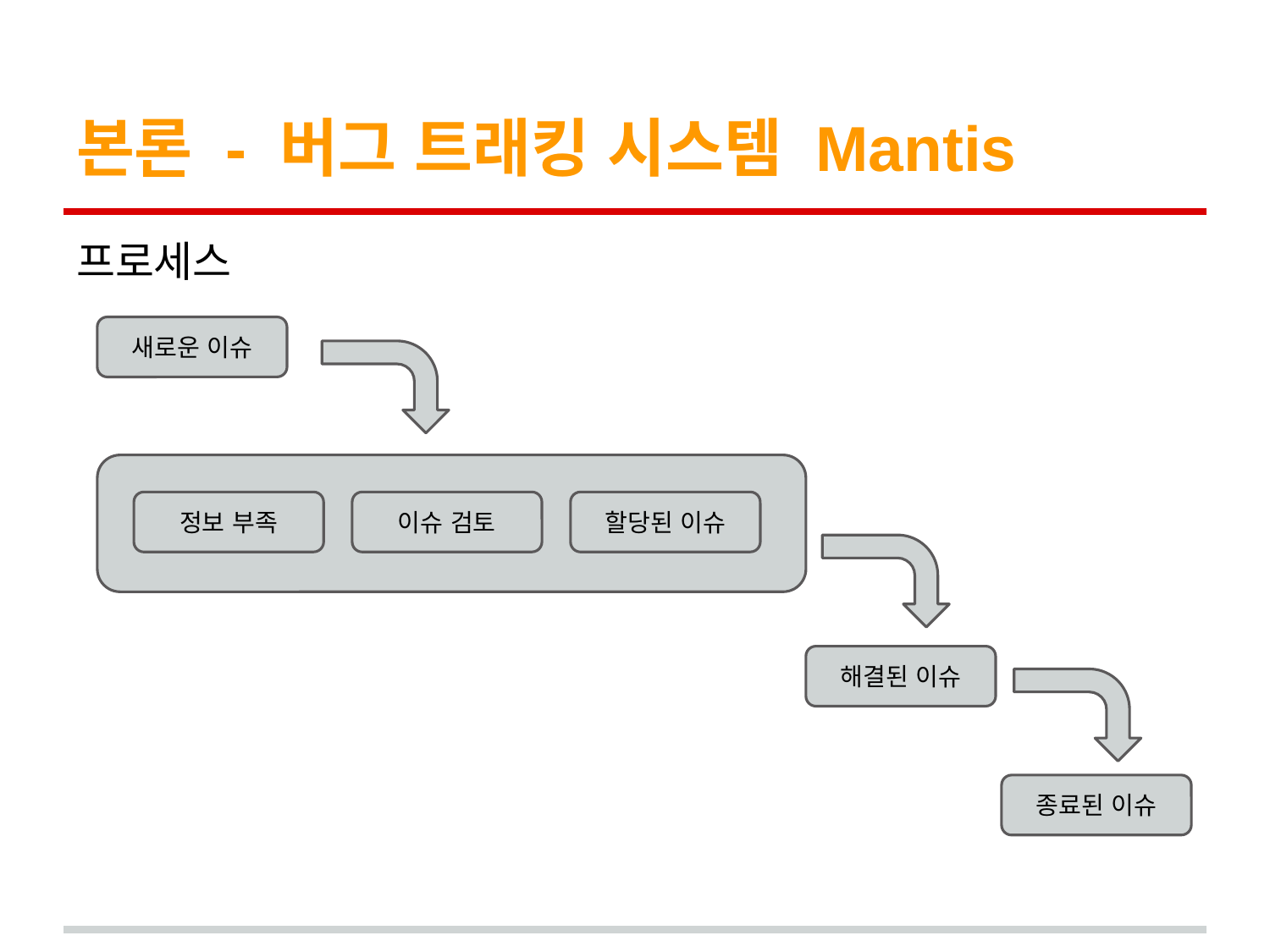

# 본론 - 버그 트래킹 시스템 Mantis
프로세스
새로운 이슈

정보 부족
이슈 검토
할당된 이슈

해결된 이슈

종료된 이슈